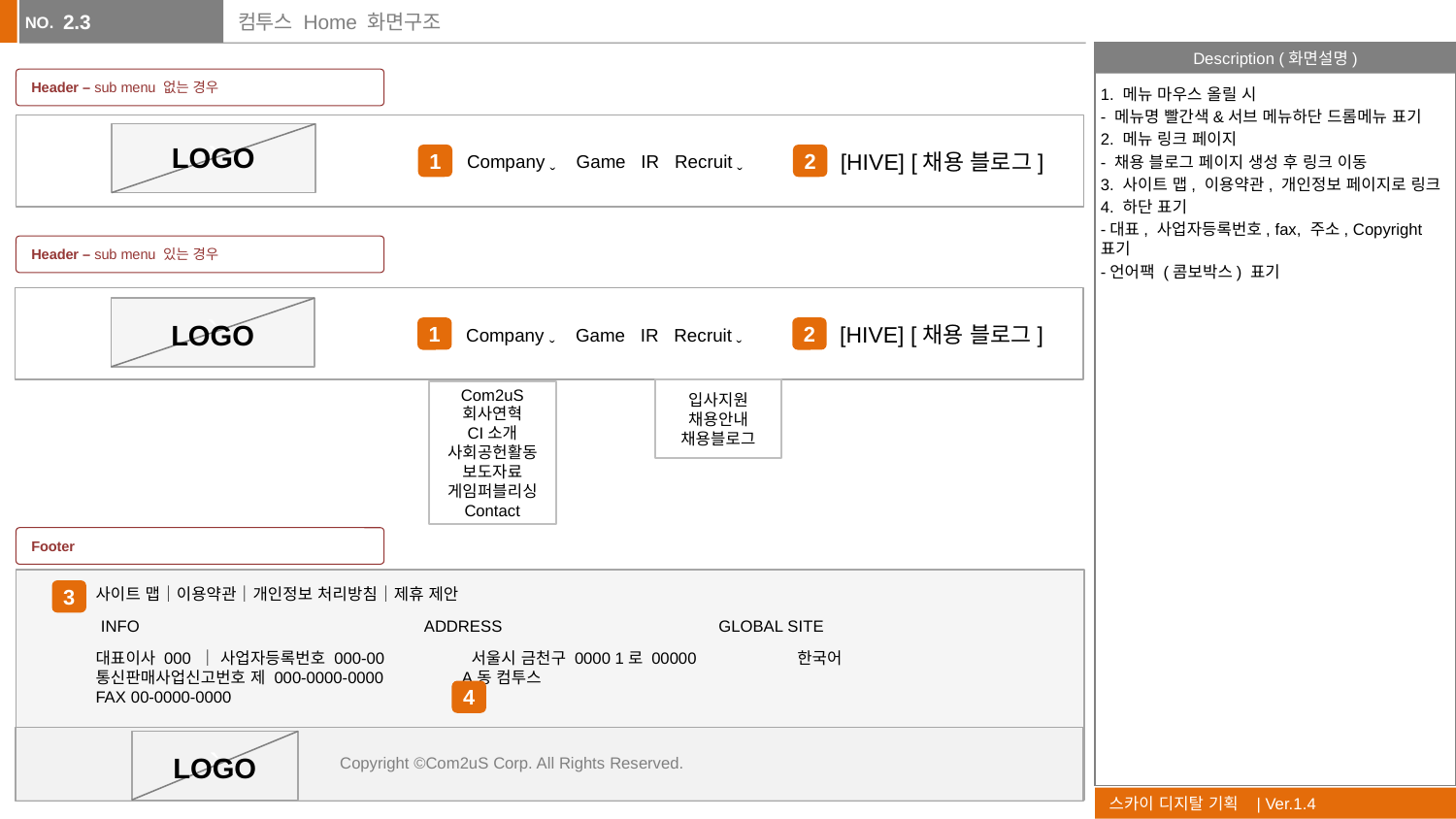

2.3
# 컴투스 Home 화면구조
Header – sub menu 없는 경우
1. 메뉴 마우스 올릴 시
- 메뉴명 빨간색&서브 메뉴하단 드롬메뉴 표기
2. 메뉴 링크 페이지
- 채용 블로그 페이지 생성 후 링크 이동
3. 사이트 맵, 이용약관, 개인정보 페이지로 링크
4. 하단 표기
-대표, 사업자등록번호, fax, 주소, Copyright 표기
-언어팩 (콤보박스) 표기

`
LOGO
Company ˇ   Game   IR   Recruit ˇ
[HIVE] [채용 블로그]
1
2
Header – sub menu 있는 경우

`
Company ˇ   Game   IR   Recruit ˇ
LOGO
[HIVE] [채용 블로그]
1
2
입사지원
채용안내
채용블로그
Com2uS
회사연혁
CI소개
사회공헌활동
보도자료
게임퍼블리싱
Contact
Footer

사이트 맵｜이용약관｜개인정보 처리방침｜제휴 제안
3
INFO                                                              ADDRESS                                               GLOBAL SITE
대표이사 000 ｜ 사업자등록번호 000-00                  서울시 금천구 0000 1로 00000                     한국어
통신판매사업신고번호 제 000-0000-0000                 A동 컴투스
FAX 00-0000-0000
4

`
LOGO
Copyright ©Com2uS Corp. All Rights Reserved.